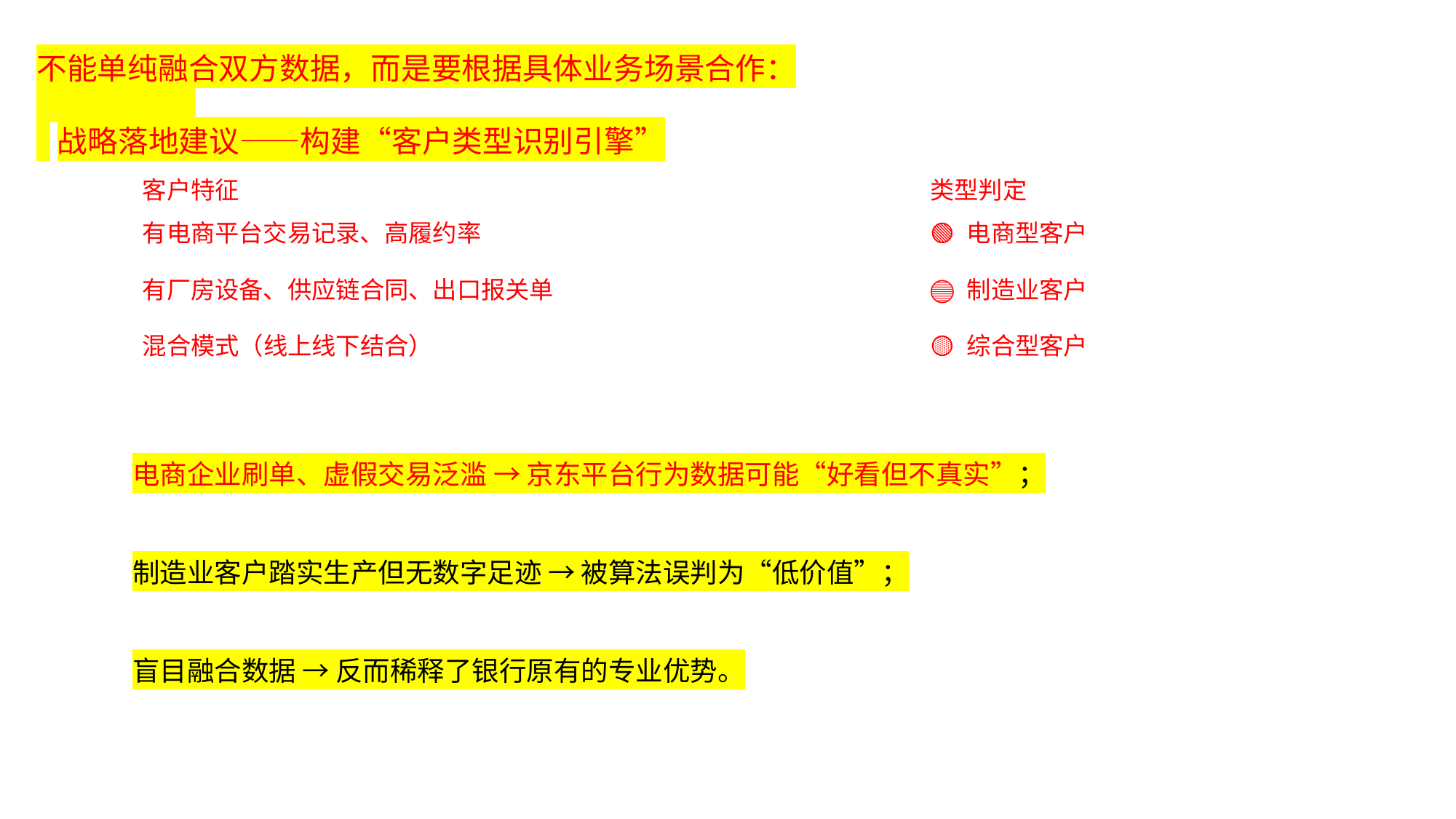

不能单纯融合双方数据，而是要根据具体业务场景合作：

  战略落地建议——构建“客户类型识别引擎”
| 客户特征 | 类型判定 |
| --- | --- |
| 有电商平台交易记录、高履约率 | 🟢 电商型客户 |
| 有厂房设备、供应链合同、出口报关单 | 🔵 制造业客户 |
| 混合模式（线上线下结合） | 🟡 综合型客户 |
电商企业刷单、虚假交易泛滥 → 京东平台行为数据可能“好看但不真实”；

制造业客户踏实生产但无数字足迹 → 被算法误判为“低价值”；

盲目融合数据 → 反而稀释了银行原有的专业优势。